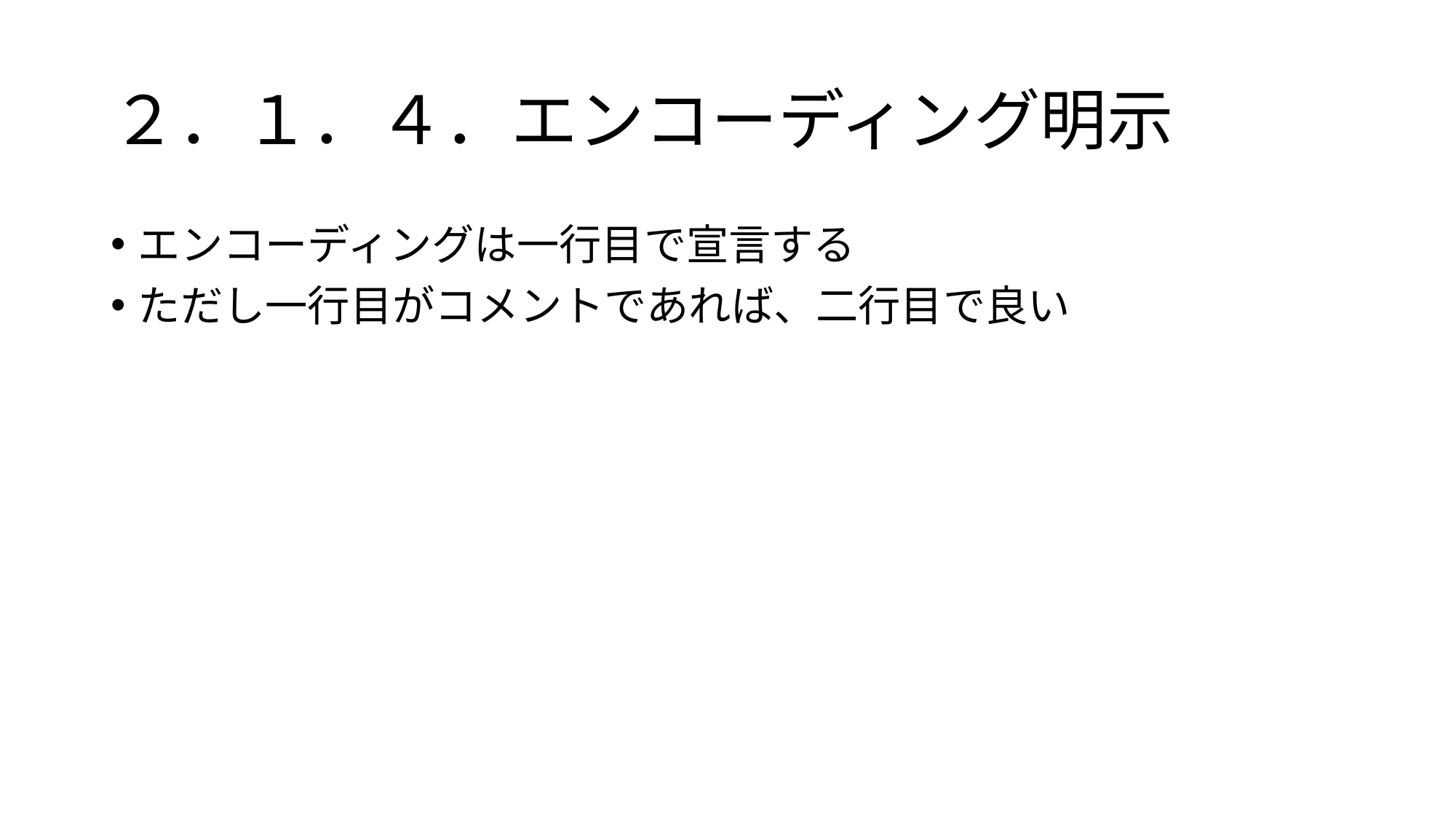

# ２．１．４．エンコーディング明示
エンコーディングは一行目で宣言する
ただし一行目がコメントであれば、二行目で良い